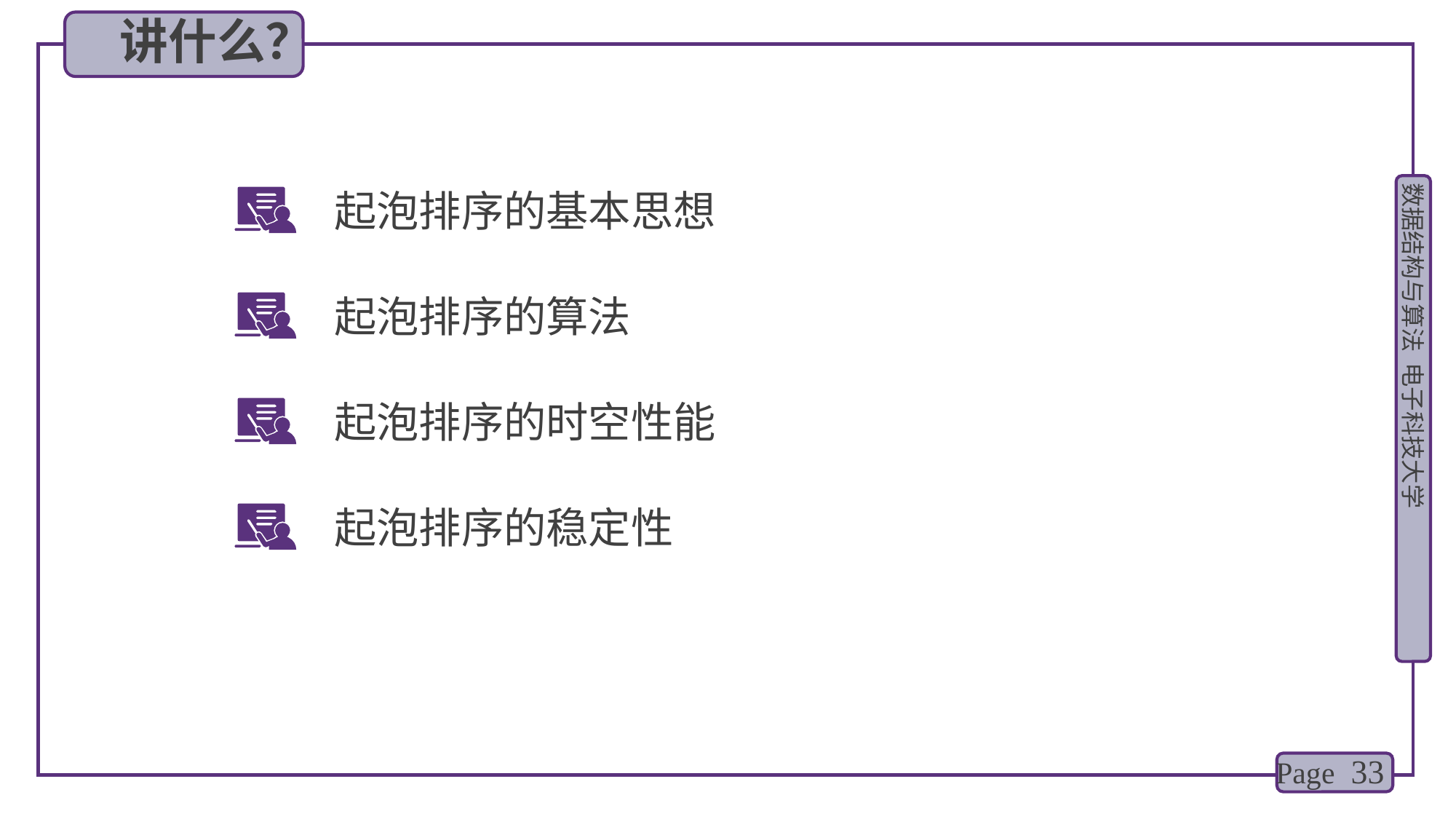

讲什么？

起泡排序的基本思想

起泡排序的算法

起泡排序的时空性能

起泡排序的稳定性